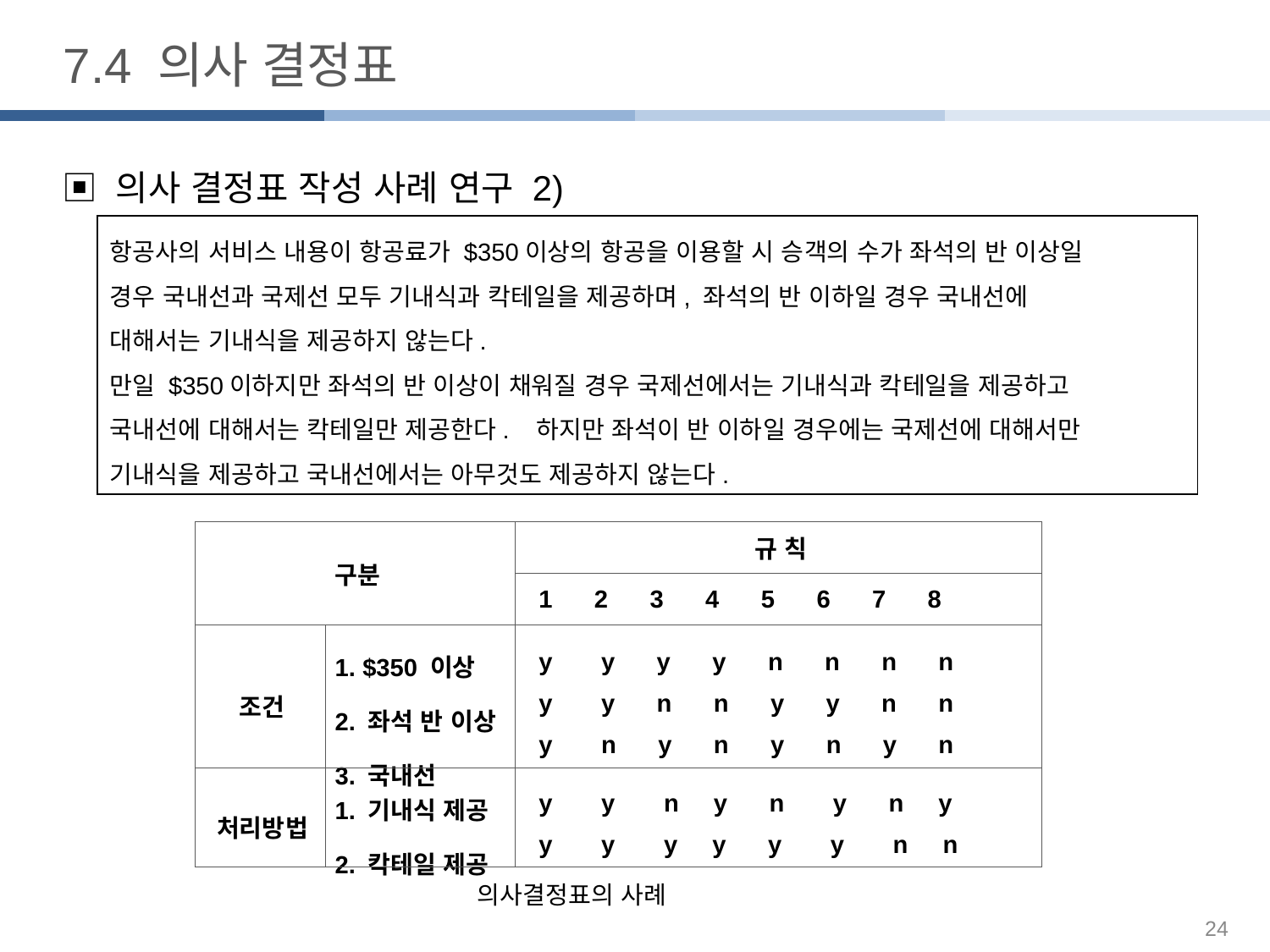

7.4 의사 결정표
▣ 의사 결정표 작성 사례 연구 2)

항공사의 서비스 내용이 항공료가 $350이상의 항공을 이용할 시 승객의 수가 좌석의 반 이상일
경우 국내선과 국제선 모두 기내식과 칵테일을 제공하며, 좌석의 반 이하일 경우 국내선에
대해서는 기내식을 제공하지 않는다.
만일 $350이하지만 좌석의 반 이상이 채워질 경우 국제선에서는 기내식과 칵테일을 제공하고
국내선에 대해서는 칵테일만 제공한다.   하지만 좌석이 반 이하일 경우에는 국제선에 대해서만
기내식을 제공하고 국내선에서는 아무것도 제공하지 않는다.
| 구분 |  | 규 칙 |
| --- | --- | --- |
|  |  | 1 2 3 4 5 6 7 8 |
| 조건 | 1. $350 이상 2. 좌석 반 이상 3. 국내선 | y y y y n n n n y y n n y y n n y n y n y n y n |
| 처리방법 | 1. 기내식 제공 2. 칵테일 제공 | y y n y n y n y y y y y y y n n |
의사결정표의 사례
24